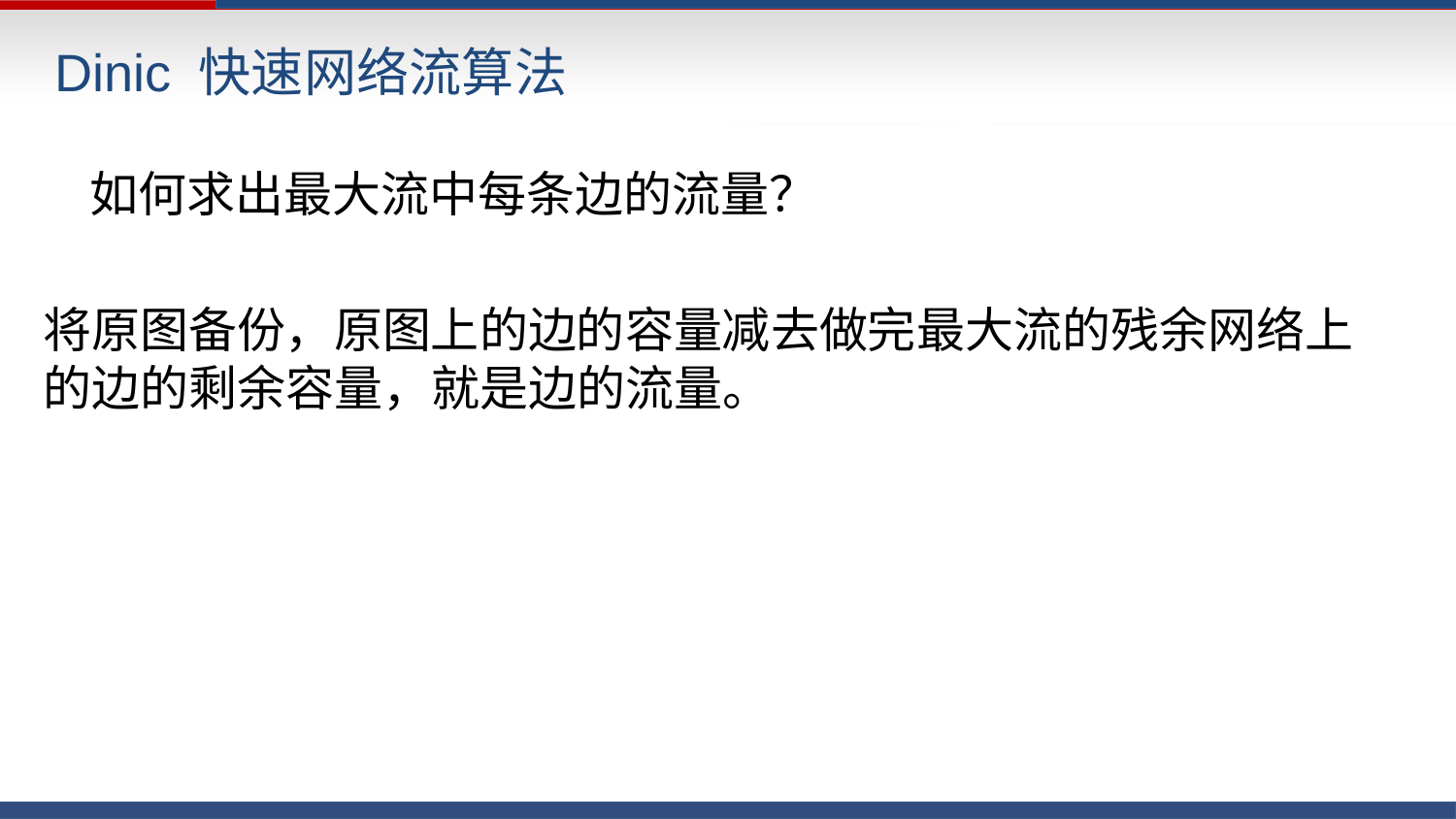

Dinic 快速网络流算法

如何求出最大流中每条边的流量？

将原图备份，原图上的边的容量减去做完最大流的残余网络上的边的剩余容量，就是边的流量。